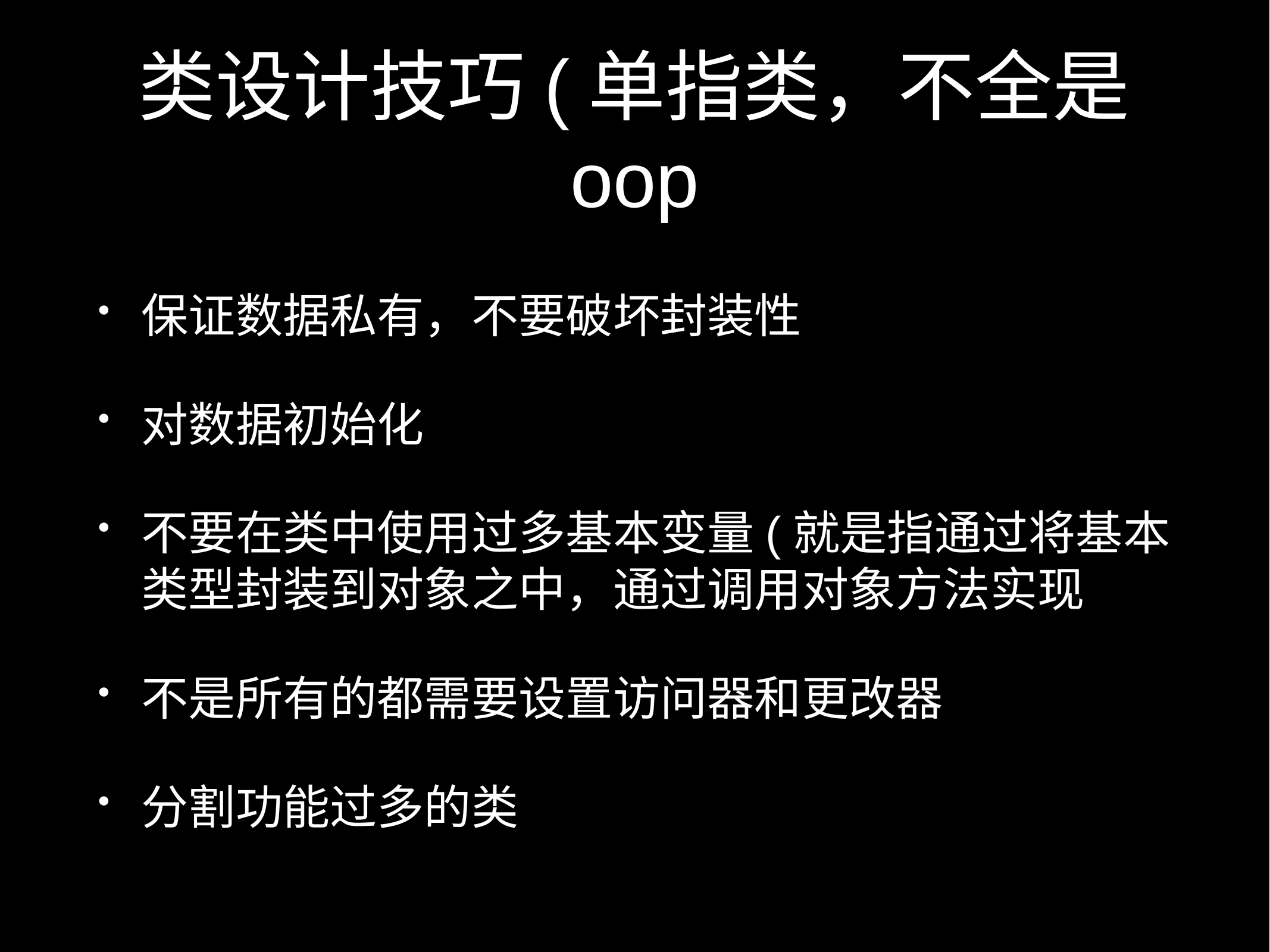

# 类设计技巧(单指类，不全是oop
保证数据私有，不要破坏封装性
对数据初始化
不要在类中使用过多基本变量(就是指通过将基本类型封装到对象之中，通过调用对象方法实现
不是所有的都需要设置访问器和更改器
分割功能过多的类